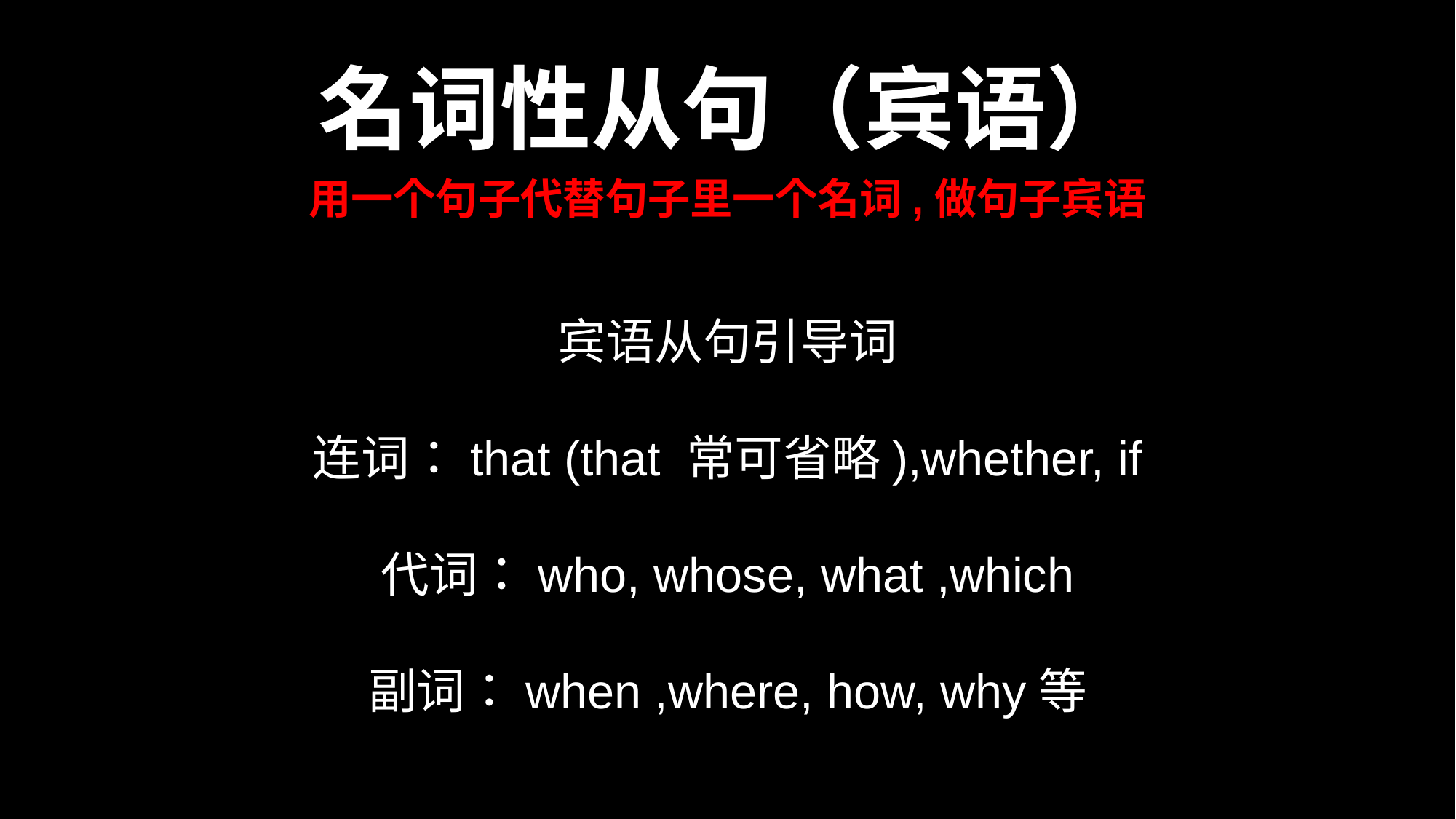

名词性从句（宾语）
用一个句子代替句子里一个名词,做句子宾语
宾语从句引导词

连词：that (that 常可省略),whether, if

代词：who, whose, what ,which

副词：when ,where, how, why等